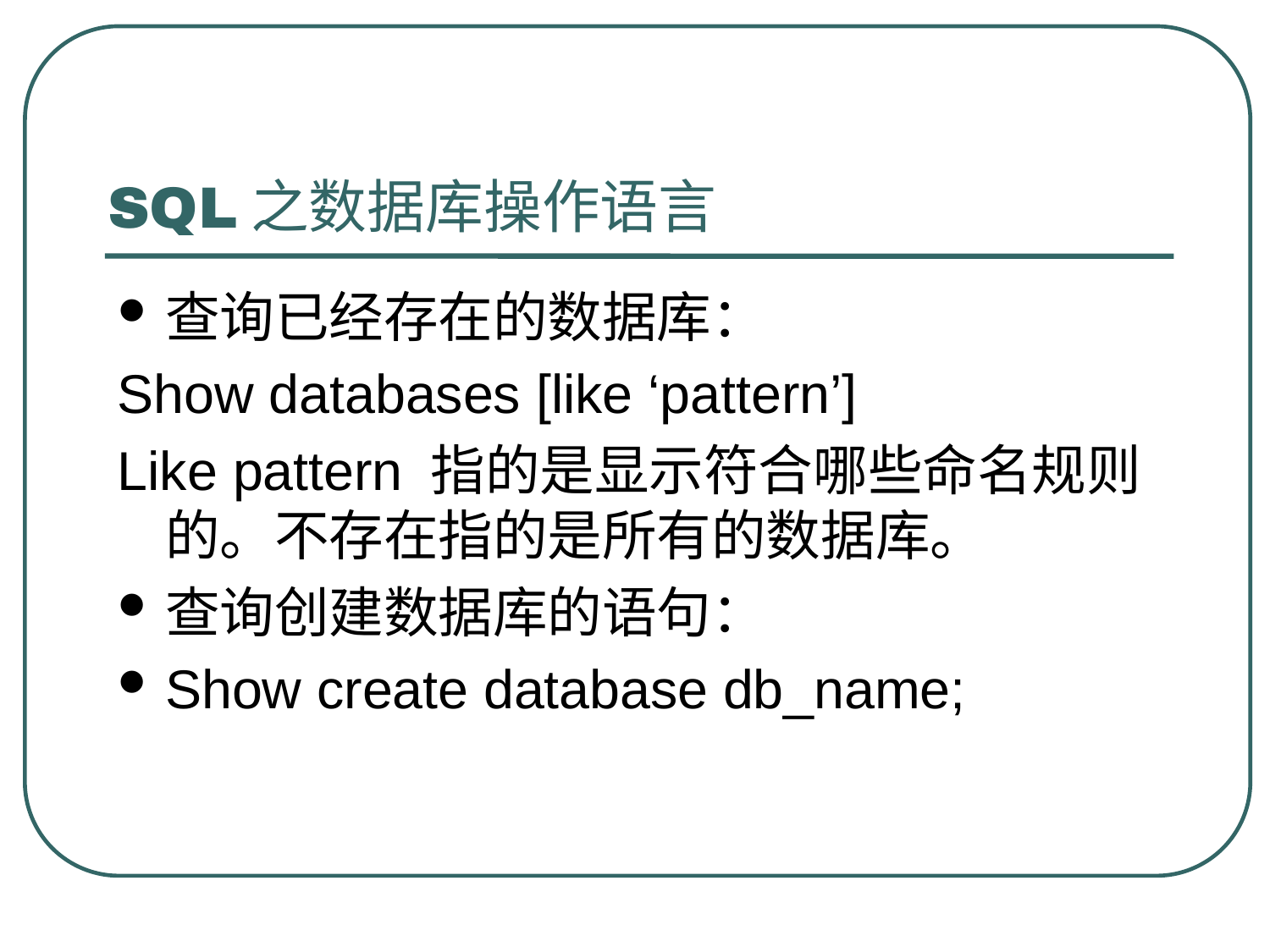

# SQL之数据库操作语言
查询已经存在的数据库：
Show databases [like ‘pattern’]
Like pattern 指的是显示符合哪些命名规则的。不存在指的是所有的数据库。
查询创建数据库的语句：
Show create database db_name;